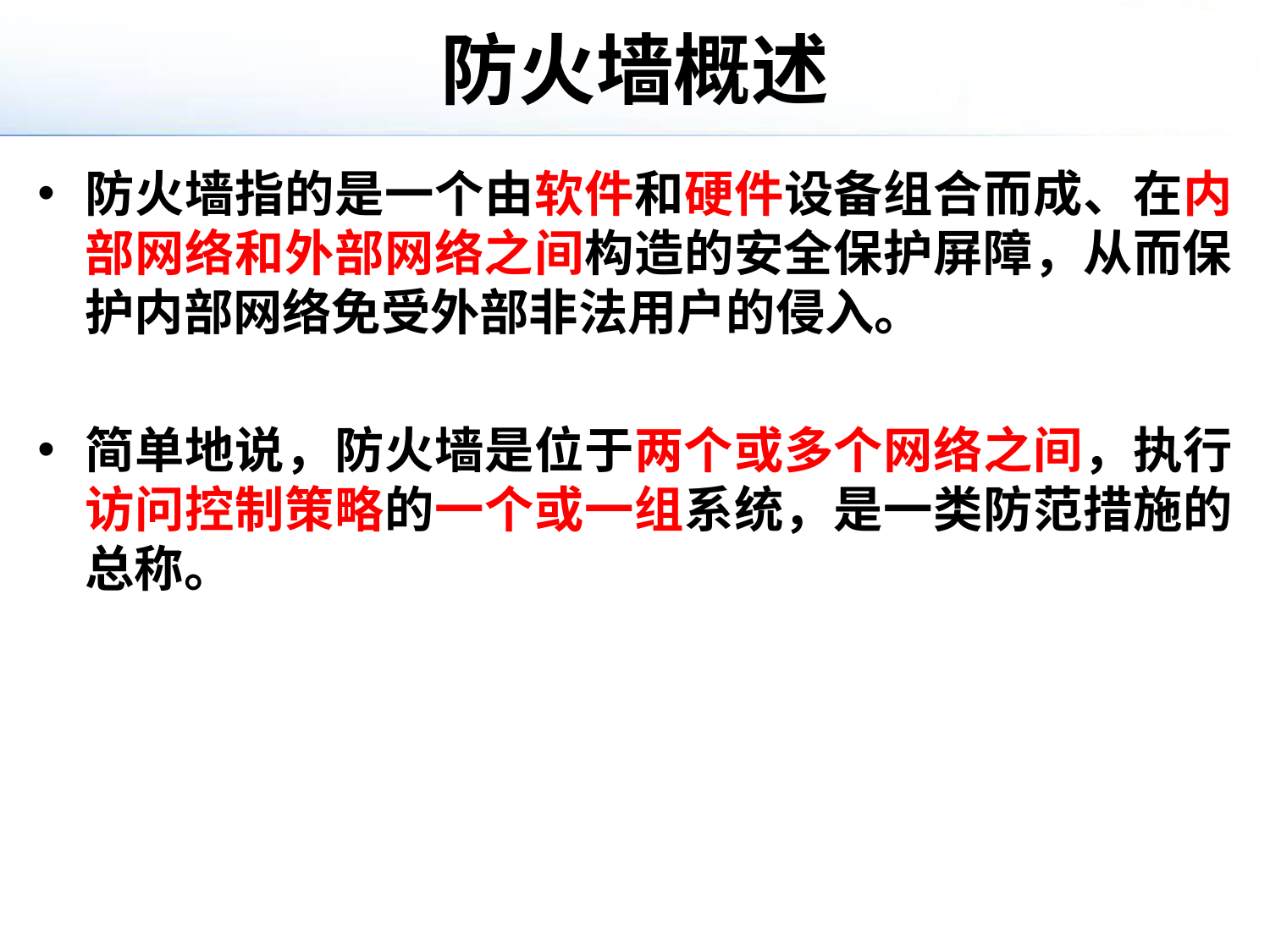

# 防火墙概述
防火墙指的是一个由软件和硬件设备组合而成、在内部网络和外部网络之间构造的安全保护屏障，从而保护内部网络免受外部非法用户的侵入。

简单地说，防火墙是位于两个或多个网络之间，执行访问控制策略的一个或一组系统，是一类防范措施的总称。